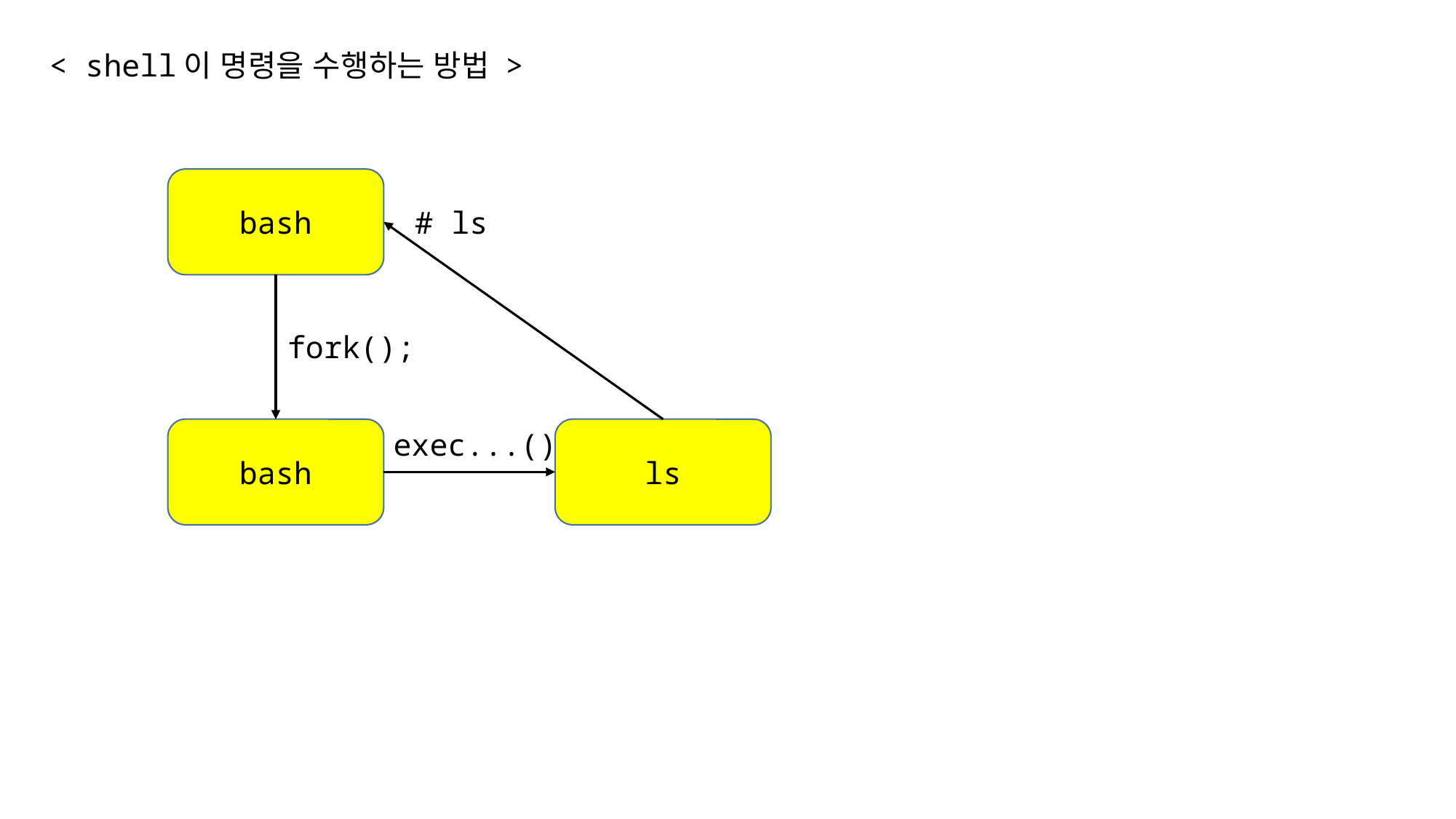

< shell이 명령을 수행하는 방법 >
bash
# ls
fork();
ls
bash
exec...()